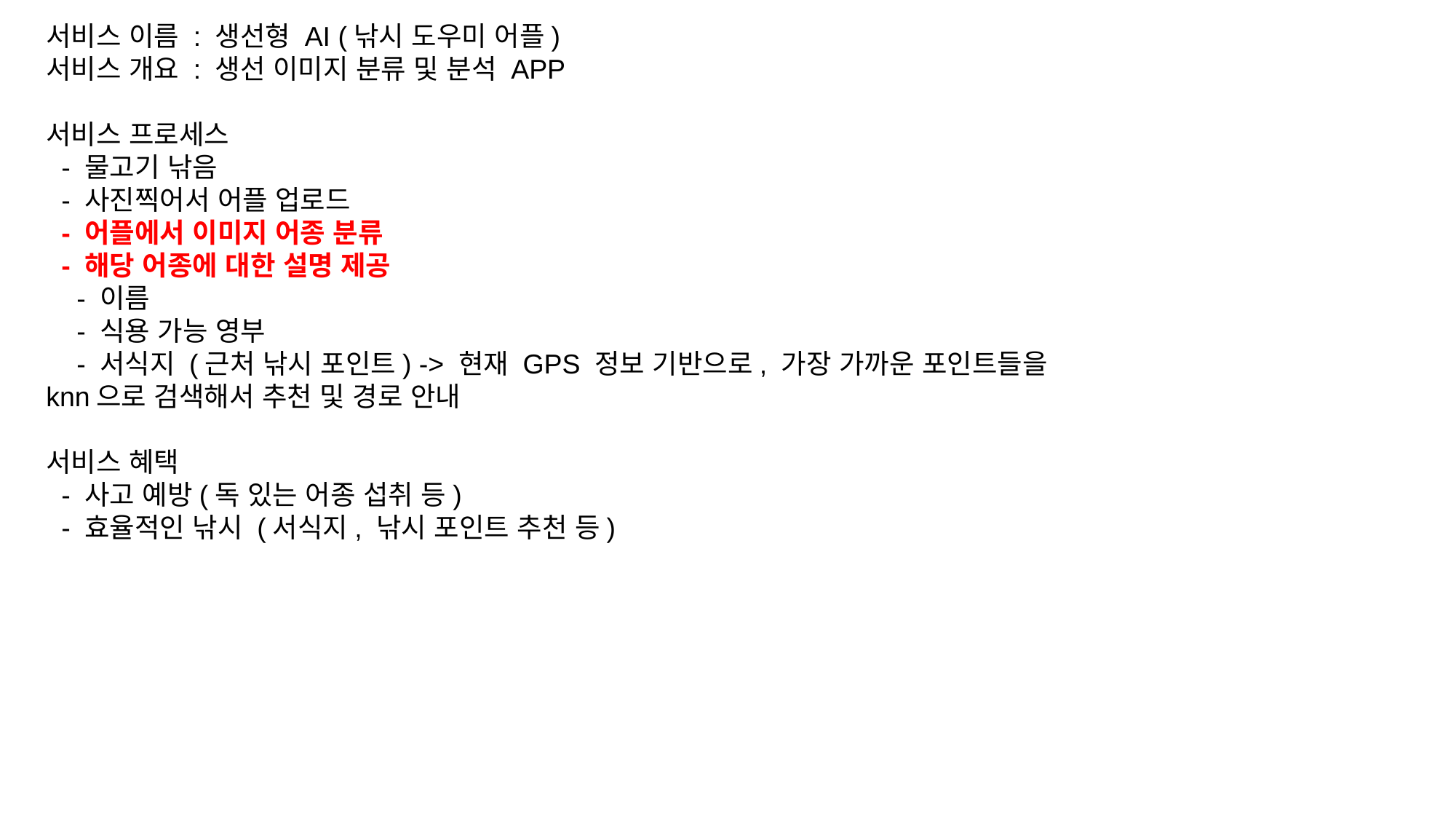

서비스 이름 : 생선형 AI (낚시 도우미 어플)
서비스 개요 : 생선 이미지 분류 및 분석 APP

서비스 프로세스
  - 물고기 낚음
  - 사진찍어서 어플 업로드
  - 어플에서 이미지 어종 분류
  - 해당 어종에 대한 설명 제공
    - 이름
    - 식용 가능 영부
    - 서식지 (근처 낚시 포인트) -> 현재 GPS 정보 기반으로, 가장 가까운 포인트들을 knn으로 검색해서 추천 및 경로 안내

서비스 혜택
  - 사고 예방(독 있는 어종 섭취 등)
  - 효율적인 낚시 (서식지, 낚시 포인트 추천 등)